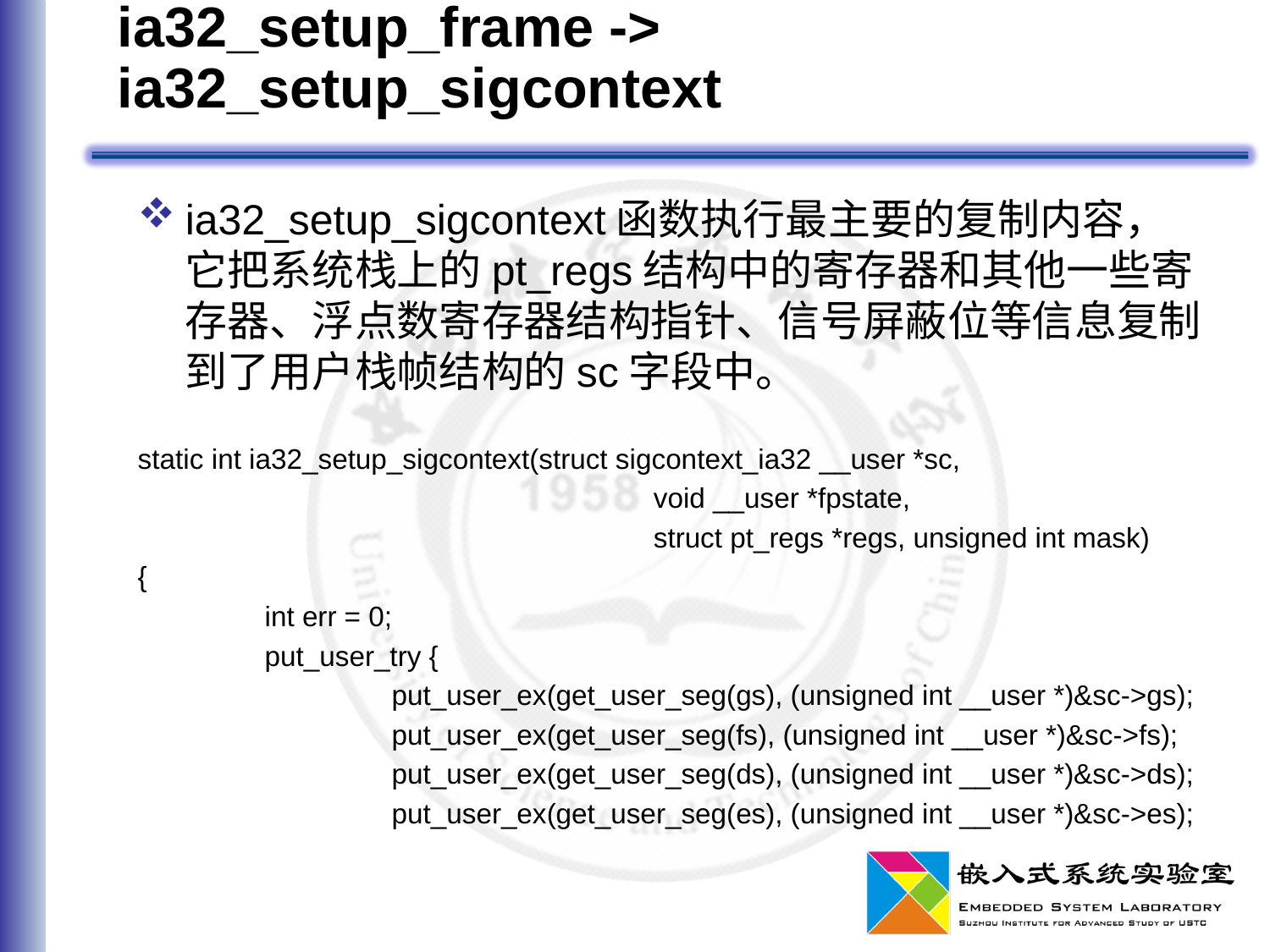

# ia32_setup_frame -> ia32_setup_sigcontext
ia32_setup_sigcontext函数执行最主要的复制内容，它把系统栈上的pt_regs结构中的寄存器和其他一些寄存器、浮点数寄存器结构指针、信号屏蔽位等信息复制到了用户栈帧结构的sc字段中。

static int ia32_setup_sigcontext(struct sigcontext_ia32 __user *sc,
				 void __user *fpstate,
				 struct pt_regs *regs, unsigned int mask)
{
	int err = 0;
	put_user_try {
		put_user_ex(get_user_seg(gs), (unsigned int __user *)&sc->gs);
		put_user_ex(get_user_seg(fs), (unsigned int __user *)&sc->fs);
		put_user_ex(get_user_seg(ds), (unsigned int __user *)&sc->ds);
		put_user_ex(get_user_seg(es), (unsigned int __user *)&sc->es);